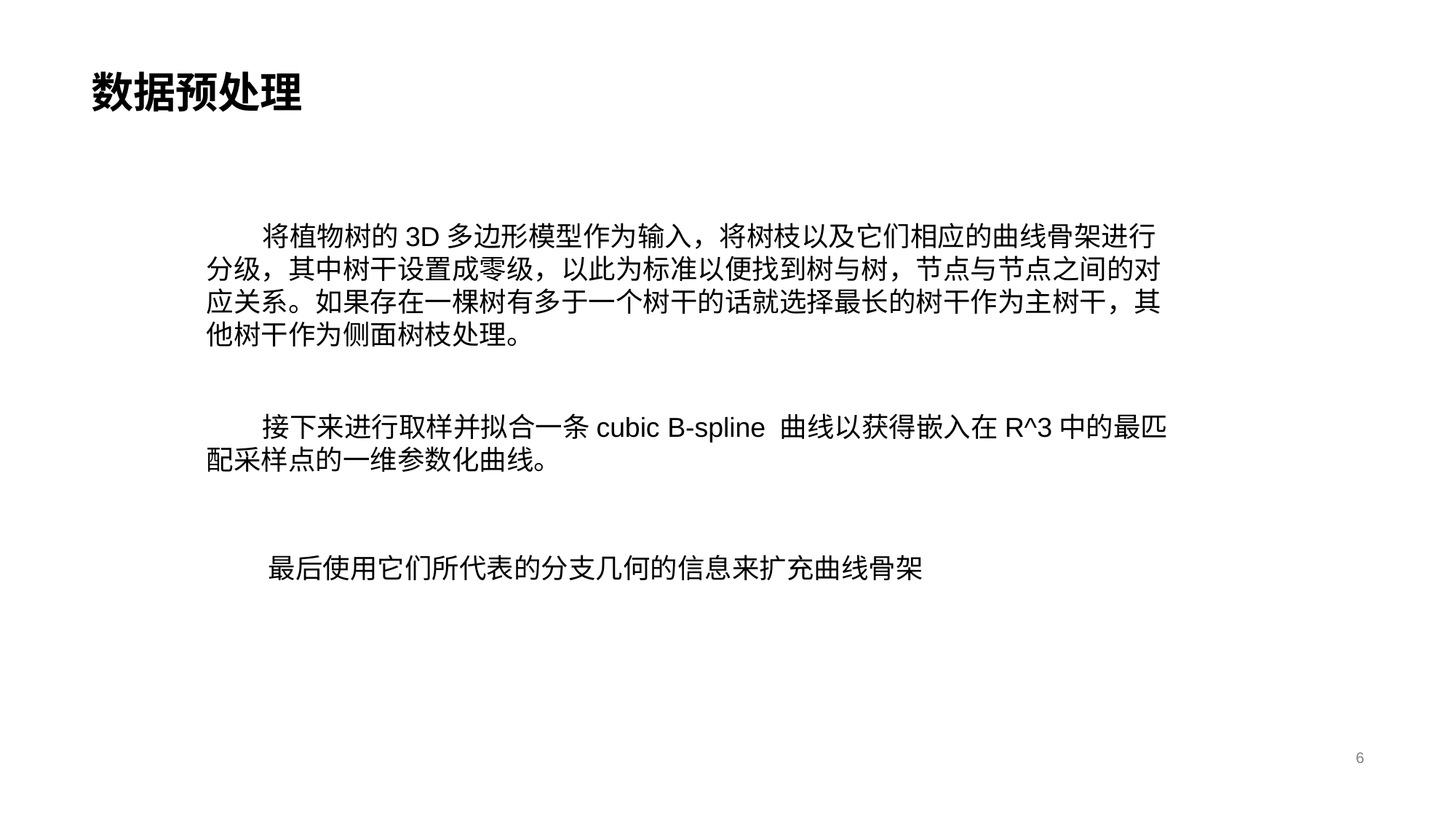

# 数据预处理
        将植物树的3D多边形模型作为输入，将树枝以及它们相应的曲线骨架进行分级，其中树干设置成零级，以此为标准以便找到树与树，节点与节点之间的对应关系。如果存在一棵树有多于一个树干的话就选择最长的树干作为主树干，其他树干作为侧面树枝处理。

        接下来进行取样并拟合一条cubic B-spline 曲线以获得嵌入在R^3中的最匹配采样点的一维参数化曲线。
        最后使用它们所代表的分支几何的信息来扩充曲线骨架
6